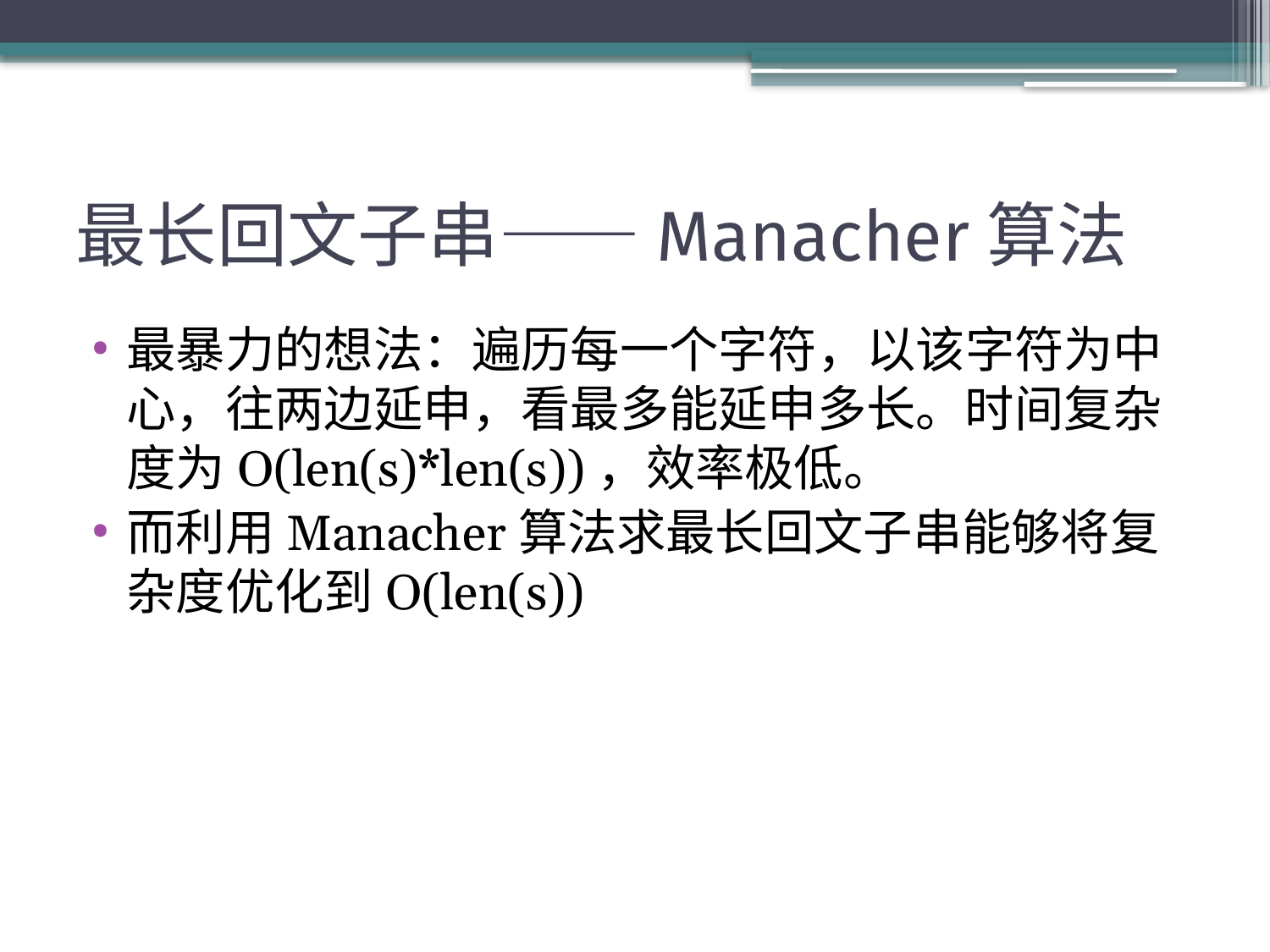

# 最长回文子串——Manacher算法
最暴力的想法：遍历每一个字符，以该字符为中心，往两边延申，看最多能延申多长。时间复杂度为O(len(s)*len(s))，效率极低。
而利用Manacher算法求最长回文子串能够将复杂度优化到O(len(s))